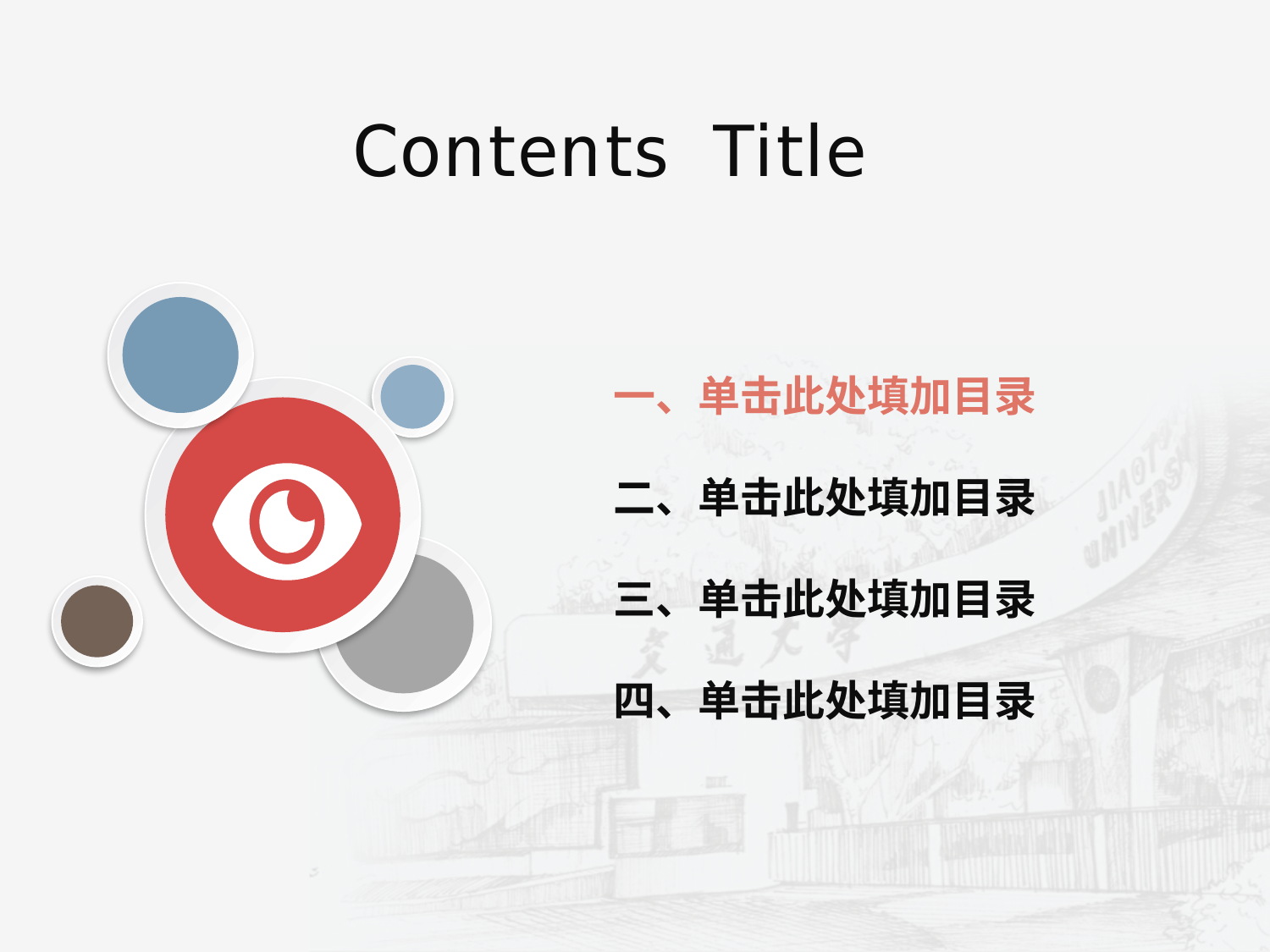

Contents  Title

一、单击此处填加目录
二、单击此处填加目录
三、单击此处填加目录
四、单击此处填加目录